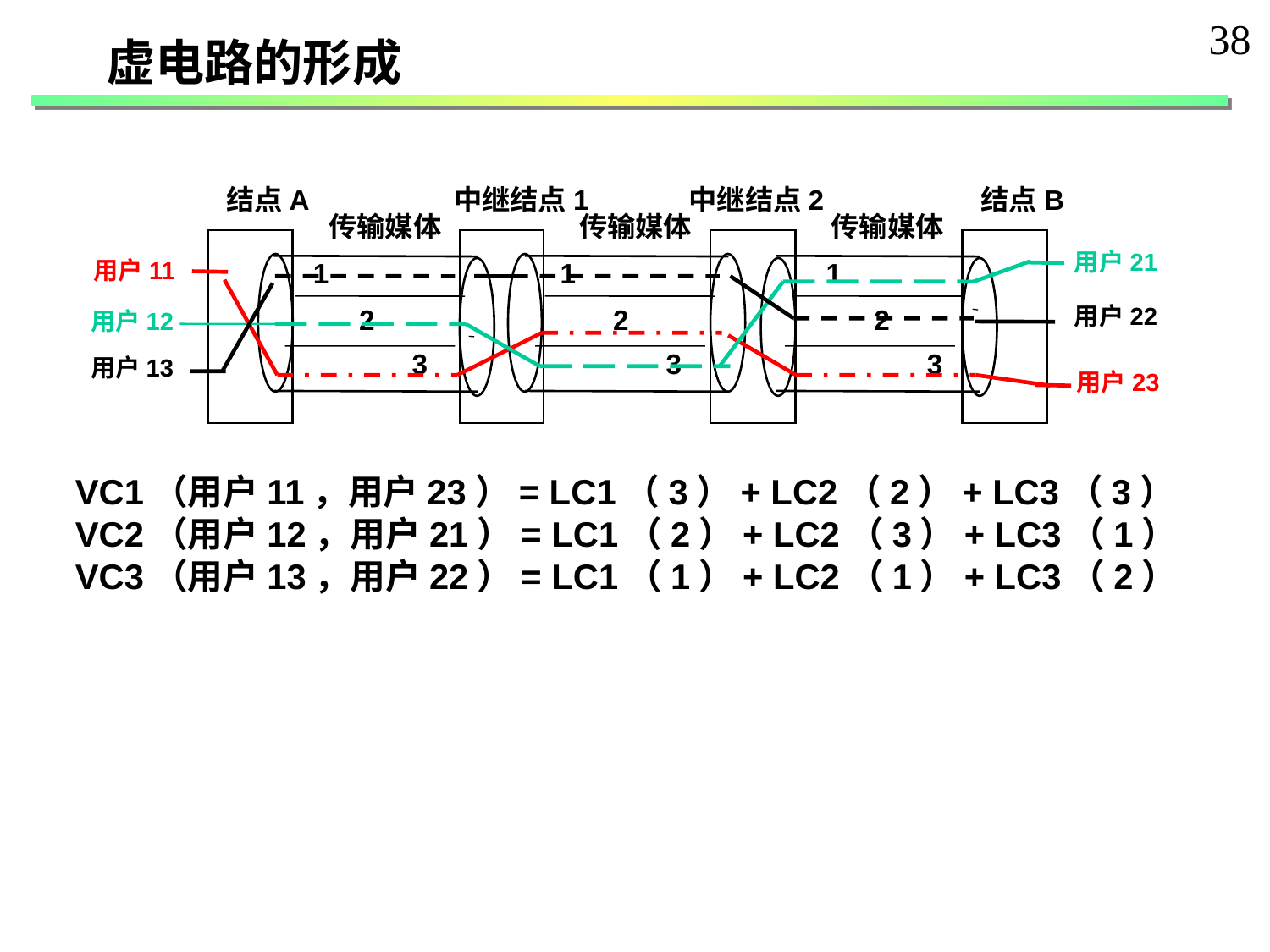

38
虚电路的形成

结点A
中继结点1
中继结点2

结点B
传输媒体
传输媒体
传输媒体

用户21

用户12

用户11

用户23

1
1
1

用户22

用户13

2
2
2

3

3

3

VC1（用户11，用户23）= LC1（3）+ LC2（2）+ LC3（3）
VC2（用户12，用户21）= LC1（2）+ LC2（3）+ LC3（1）
VC3（用户13，用户22）= LC1（1）+ LC2（1）+ LC3（2）